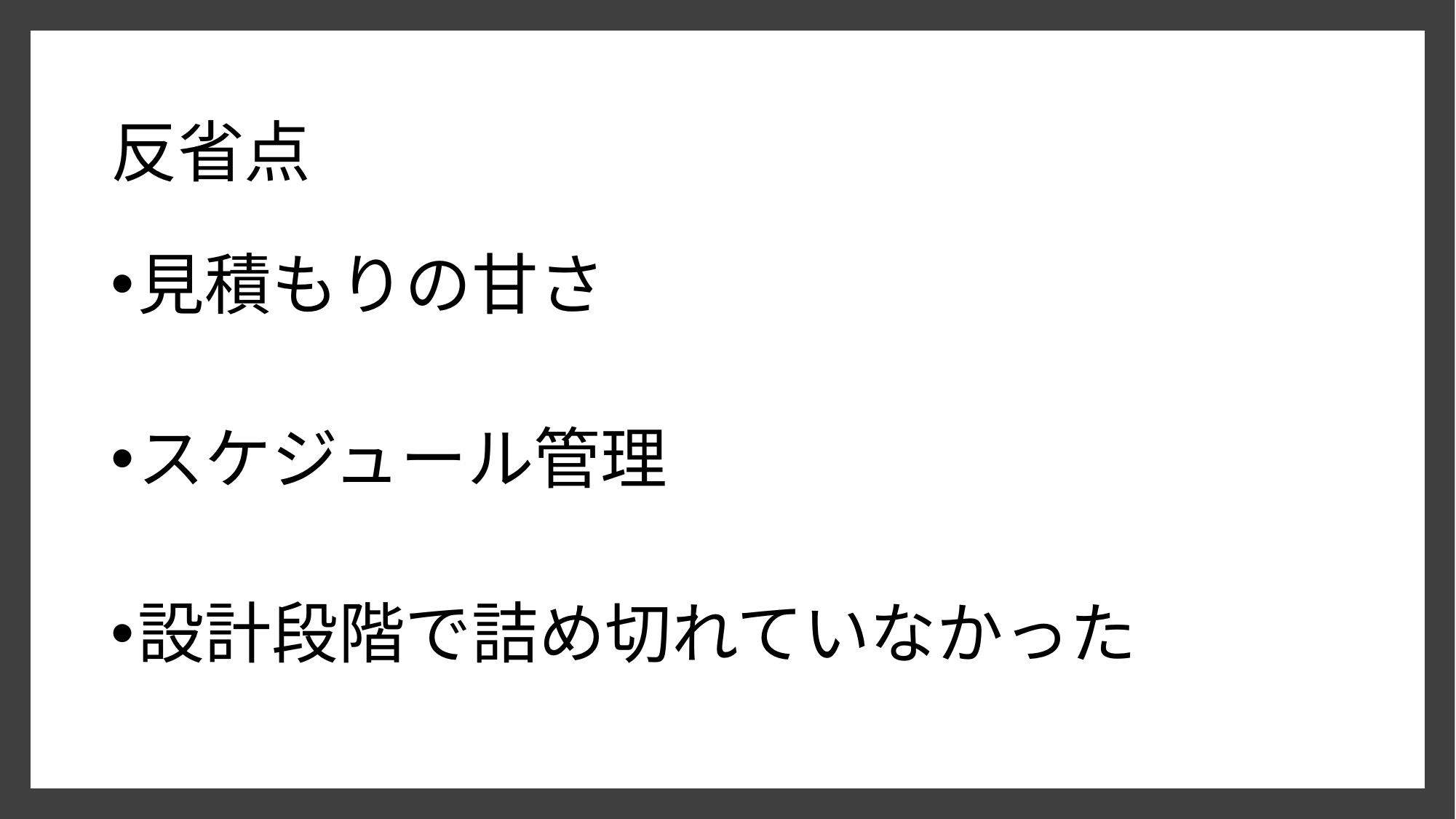

# 反省点
見積もりの甘さ

スケジュール管理

設計段階で詰め切れていなかった